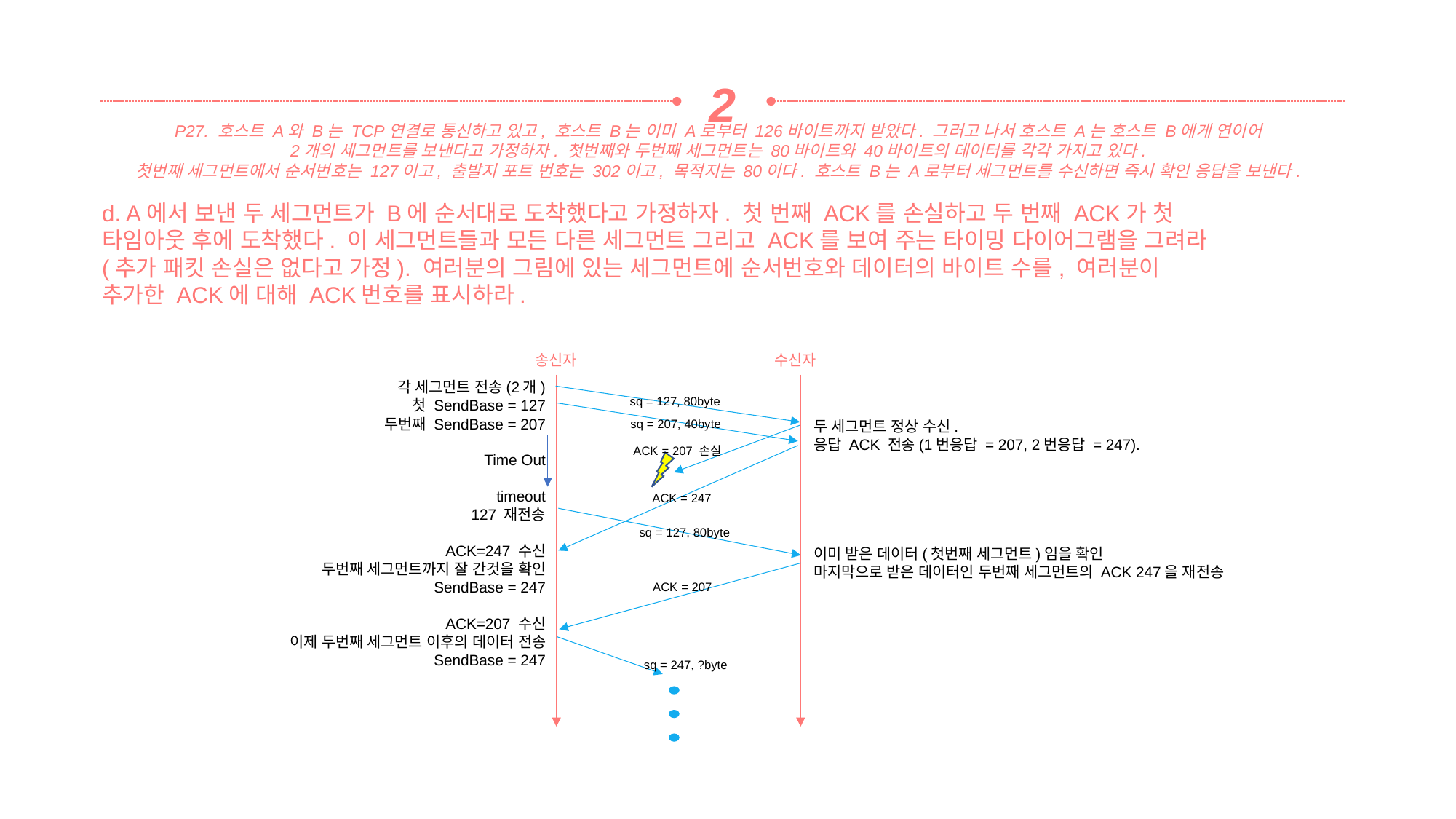

2
P27. 호스트 A와 B는 TCP연결로 통신하고 있고, 호스트 B는 이미 A로부터 126바이트까지 받았다. 그러고 나서 호스트 A는 호스트 B에게 연이어
2개의 세그먼트를 보낸다고 가정하자. 첫번째와 두번째 세그먼트는 80바이트와 40바이트의 데이터를 각각 가지고 있다.
첫번째 세그먼트에서 순서번호는 127이고, 출발지 포트 번호는 302이고, 목적지는 80이다. 호스트 B는 A로부터 세그먼트를 수신하면 즉시 확인 응답을 보낸다.
d. A에서 보낸 두 세그먼트가 B에 순서대로 도착했다고 가정하자. 첫 번째 ACK를 손실하고 두 번째 ACK가 첫 타임아웃 후에 도착했다. 이 세그먼트들과 모든 다른 세그먼트 그리고 ACK를 보여 주는 타이밍 다이어그램을 그려라(추가 패킷 손실은 없다고 가정). 여러분의 그림에 있는 세그먼트에 순서번호와 데이터의 바이트 수를, 여러분이 추가한 ACK에 대해 ACK번호를 표시하라.
송신자		     수신자
각 세그먼트 전송(2개)
첫 SendBase = 127
두번째 SendBase = 207

 Time Out

timeout
127 재전송

ACK=247 수신
두번째 세그먼트까지 잘 간것을 확인
SendBase = 247

ACK=207 수신
이제 두번째 세그먼트 이후의 데이터 전송
SendBase = 247

두 세그먼트 정상 수신.
응답 ACK 전송(1번응답 = 207, 2번응답 = 247).

이미 받은 데이터(첫번째 세그먼트)임을 확인
마지막으로 받은 데이터인 두번째 세그먼트의 ACK 247을 재전송
sq = 127, 80byte
sq = 207, 40byte
ACK = 207 손실

ACK = 247
sq = 127, 80byte
ACK = 207
sq = 247, ?byte